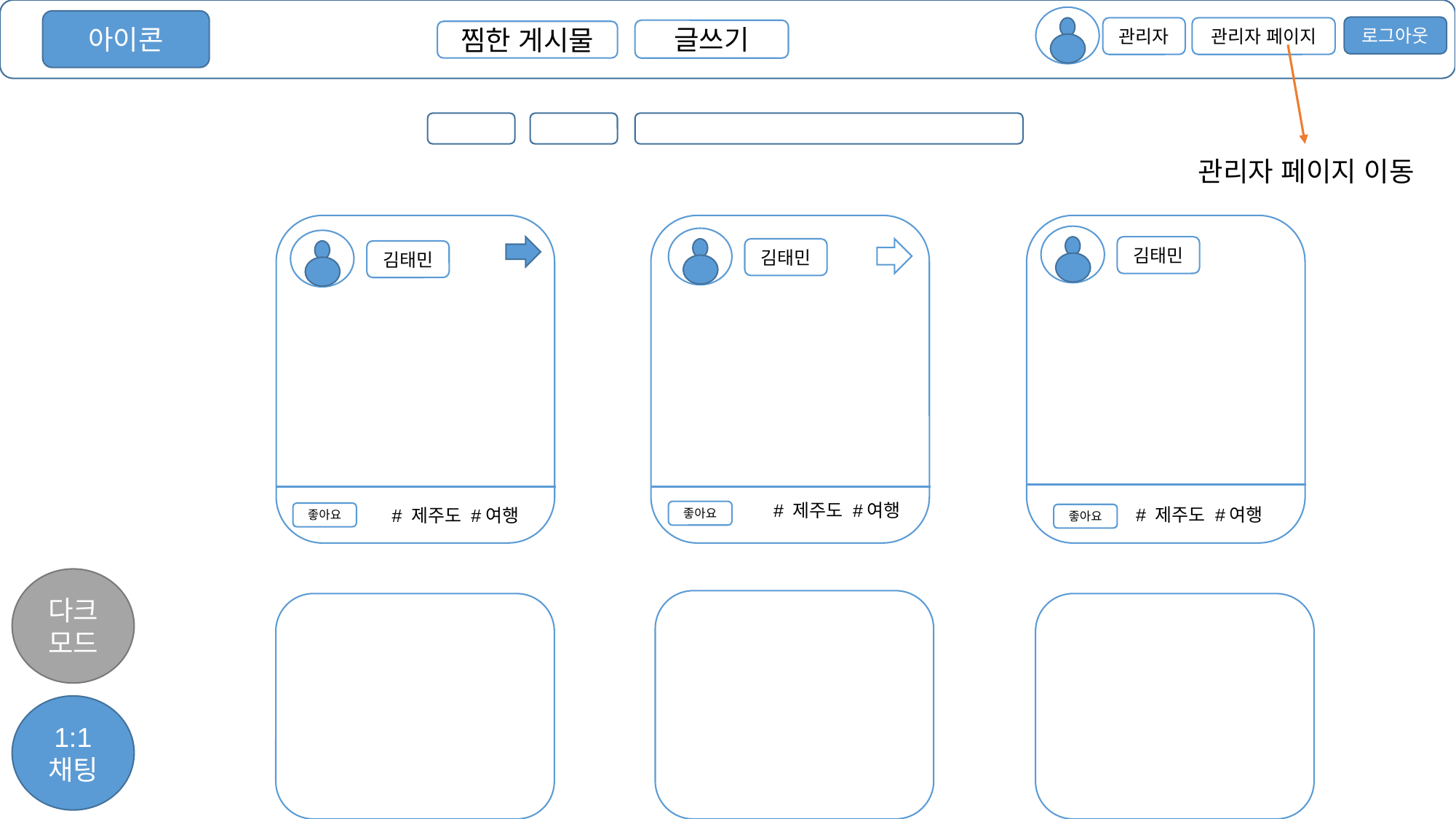

아이콘
로그아웃
관리자
관리자 페이지

글쓰기
찜한 게시물

관리자 페이지 이동

김태민

김태민

김태민

# 제주도 #여행
# 제주도 #여행
# 제주도 #여행
좋아요
좋아요
좋아요
다크모드

1:1 채팅